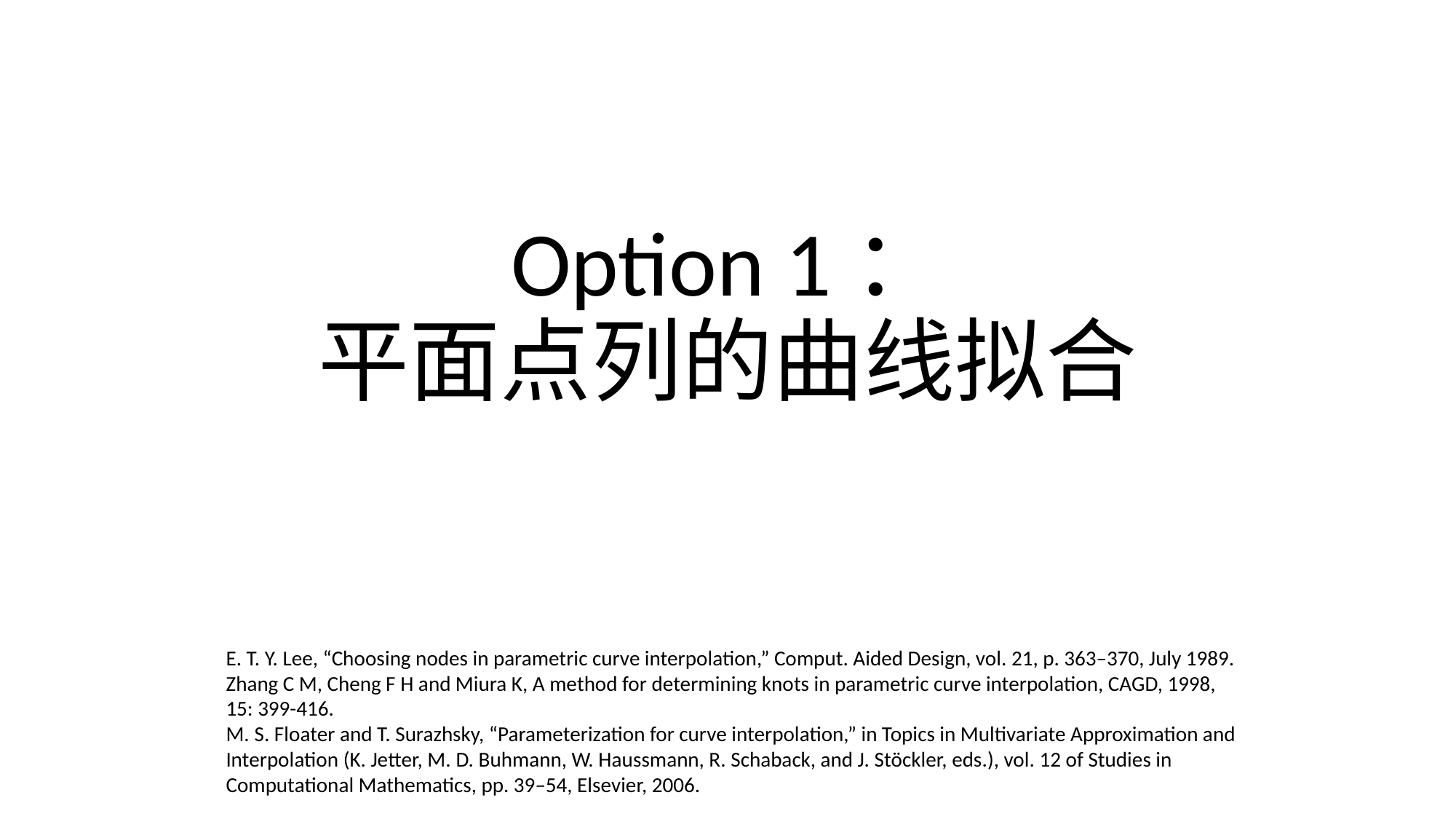

# Option 1： 平面点列的曲线拟合

E. T. Y. Lee, “Choosing nodes in parametric curve interpolation,” Comput. Aided Design, vol. 21, p. 363–370, July 1989.
Zhang C M, Cheng F H and Miura K, A method for determining knots in parametric curve interpolation, CAGD, 1998, 15: 399-416.
M. S. Floater and T. Surazhsky, “Parameterization for curve interpolation,” in Topics in Multivariate Approximation and Interpolation (K. Jetter, M. D. Buhmann, W. Haussmann, R. Schaback, and J. Stöckler, eds.), vol. 12 of Studies in Computational Mathematics, pp. 39–54, Elsevier, 2006.